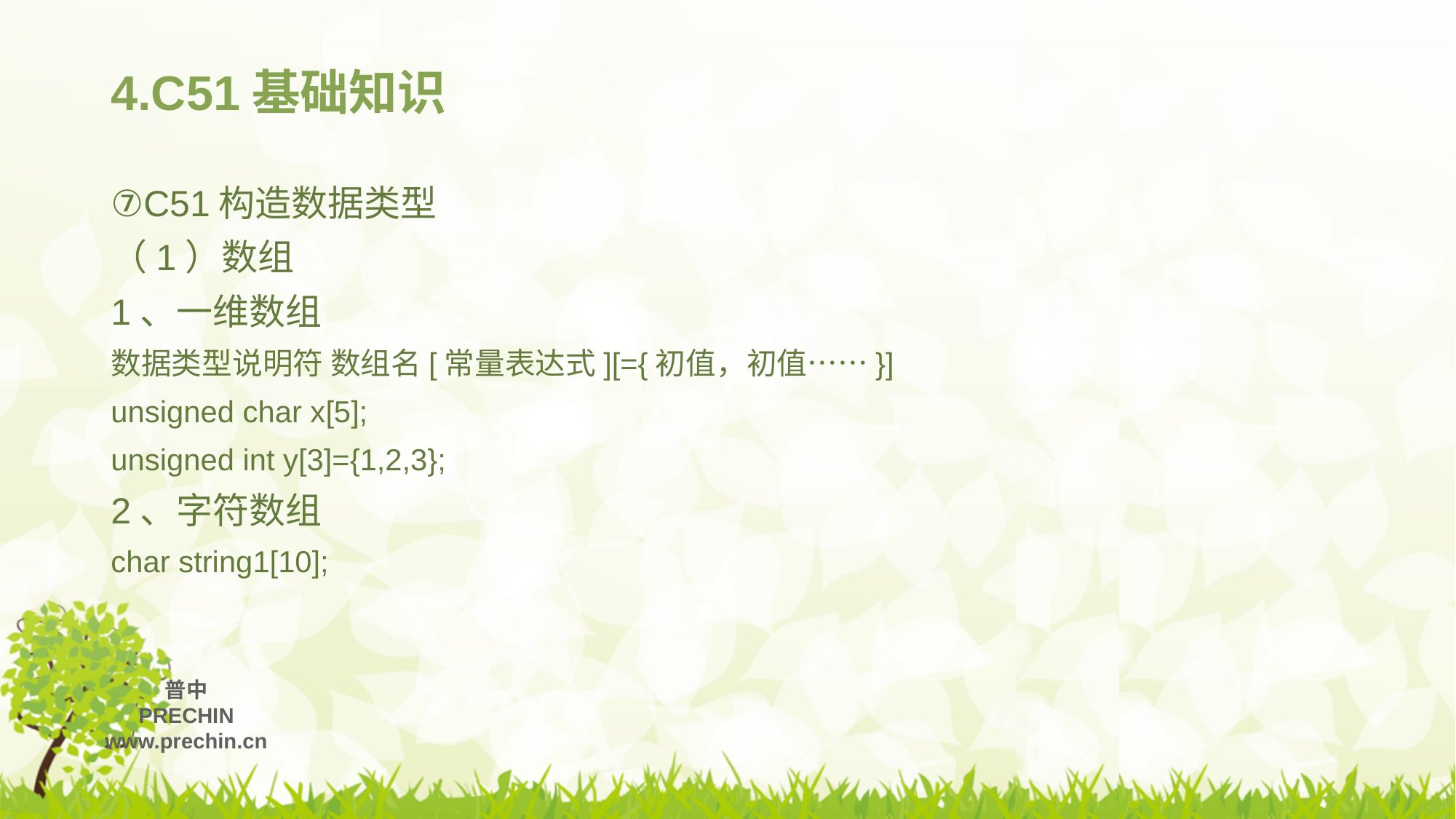

# 4.C51基础知识
⑦C51构造数据类型
（1）数组
1、一维数组
数据类型说明符 数组名[常量表达式][={初值，初值……}]
unsigned char x[5];
unsigned int y[3]={1,2,3};
2、字符数组
char string1[10];